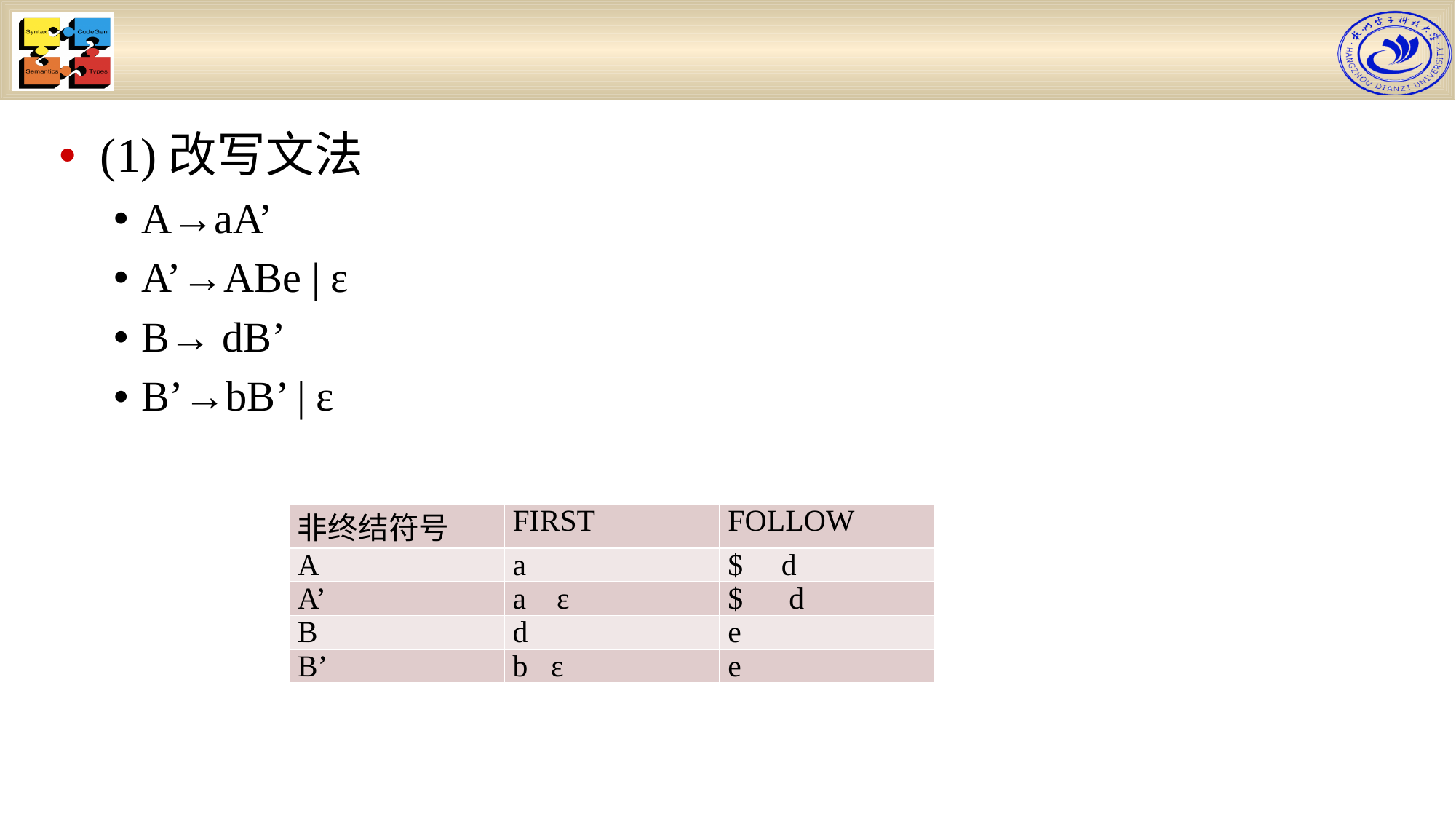

#
(1)改写文法
A→aA’
A’→ABe | ε
B→ dB’
B’→bB’ | ε

| 非终结符号 | FIRST | FOLLOW |
| --- | --- | --- |
| A | a | $ d |
| A’ | a ε | $ d |
| B | d | e |
| B’ | b ε | e |